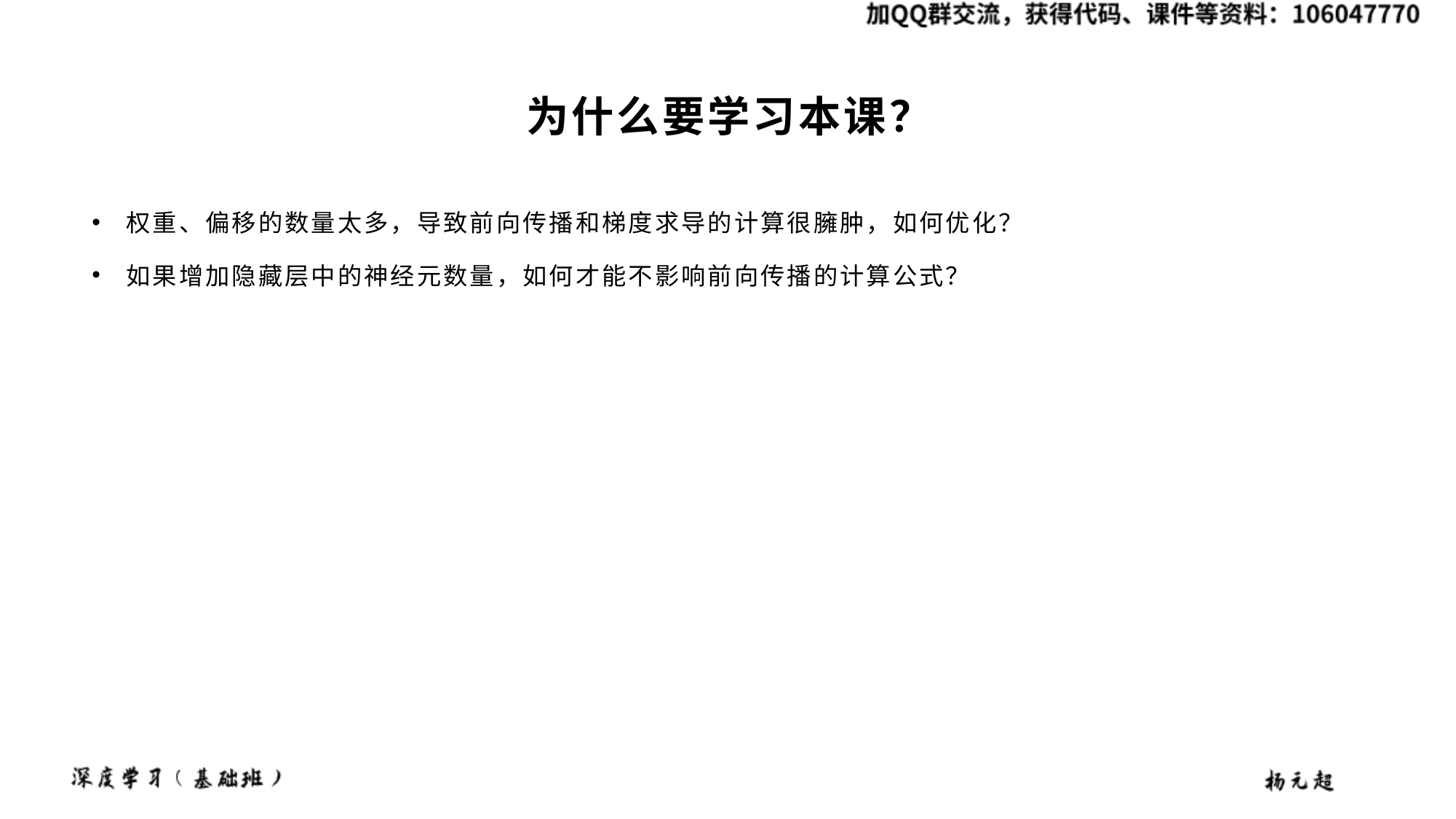

# 为什么要学习本课？
权重、偏移的数量太多，导致前向传播和梯度求导的计算很臃肿，如何优化？
如果增加隐藏层中的神经元数量，如何才能不影响前向传播的计算公式？